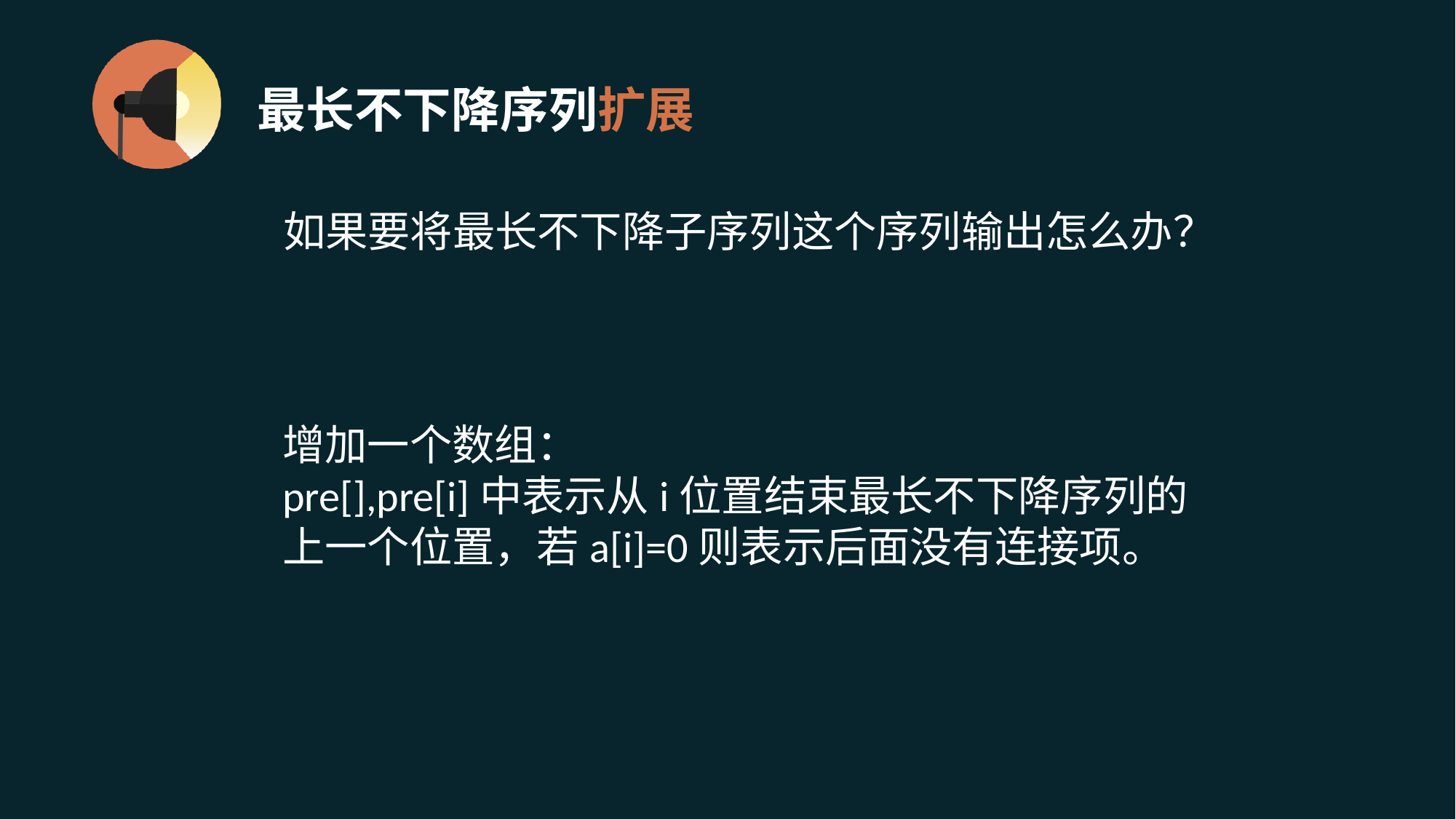

# 最长不下降序列扩展
如果要将最长不下降子序列这个序列输出怎么办？
增加一个数组：
pre[],pre[i]中表示从i位置结束最长不下降序列的上一个位置，若a[i]=0则表示后面没有连接项。